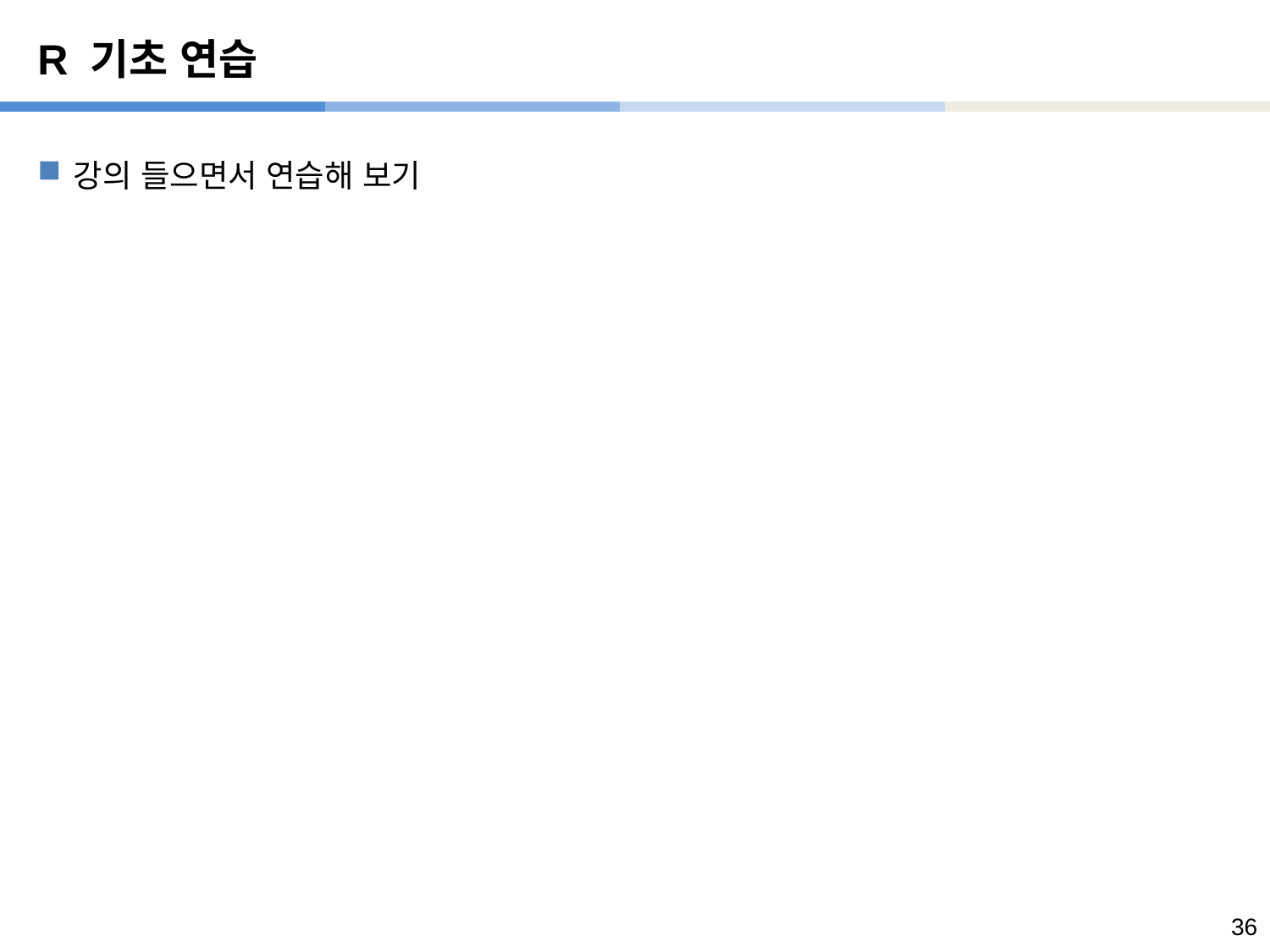

# R 기초 연습
강의 들으면서 연습해 보기